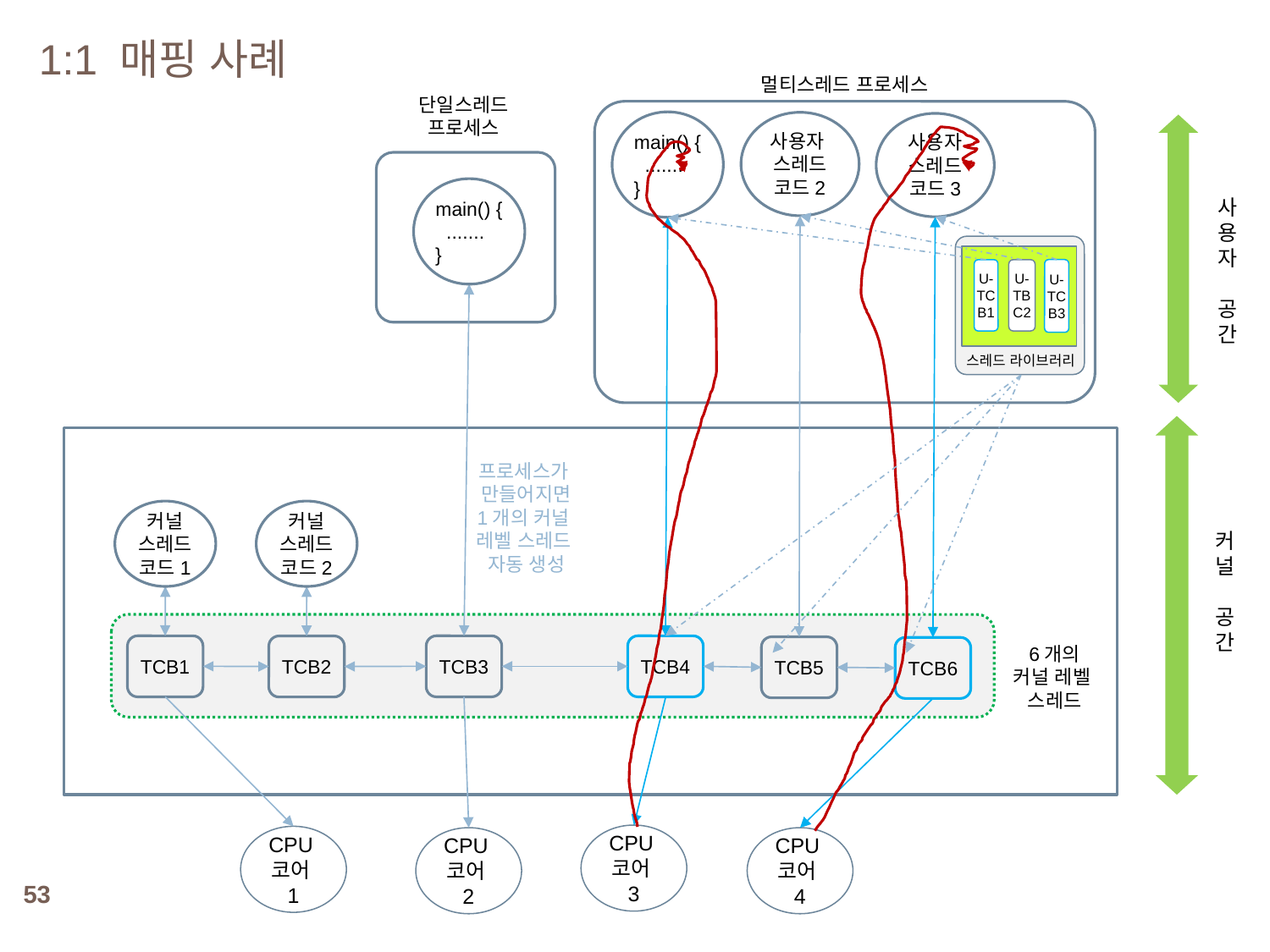

1:1 매핑 사례
멀티스레드 프로세스
단일스레드
프로세스

main() {
   .......
 }
사용자
스레드
코드2
사용자 스레드
코드3

main() {
   .......
 }
사용자

공간

U-TCB3
U-TBC2
U-TCB1
스레드 라이브러리

프로세스가
만들어지면
1개의 커널
레벨 스레드
자동 생성
커널
스레드
코드1
커널
스레드
코드2
커
널

공
간

6개의
커널 레벨
스레드
TCB4
TCB1
TCB3
TCB2
TCB5
TCB6
CPU코어3
CPU코어1
CPU코어2
CPU코어4
53